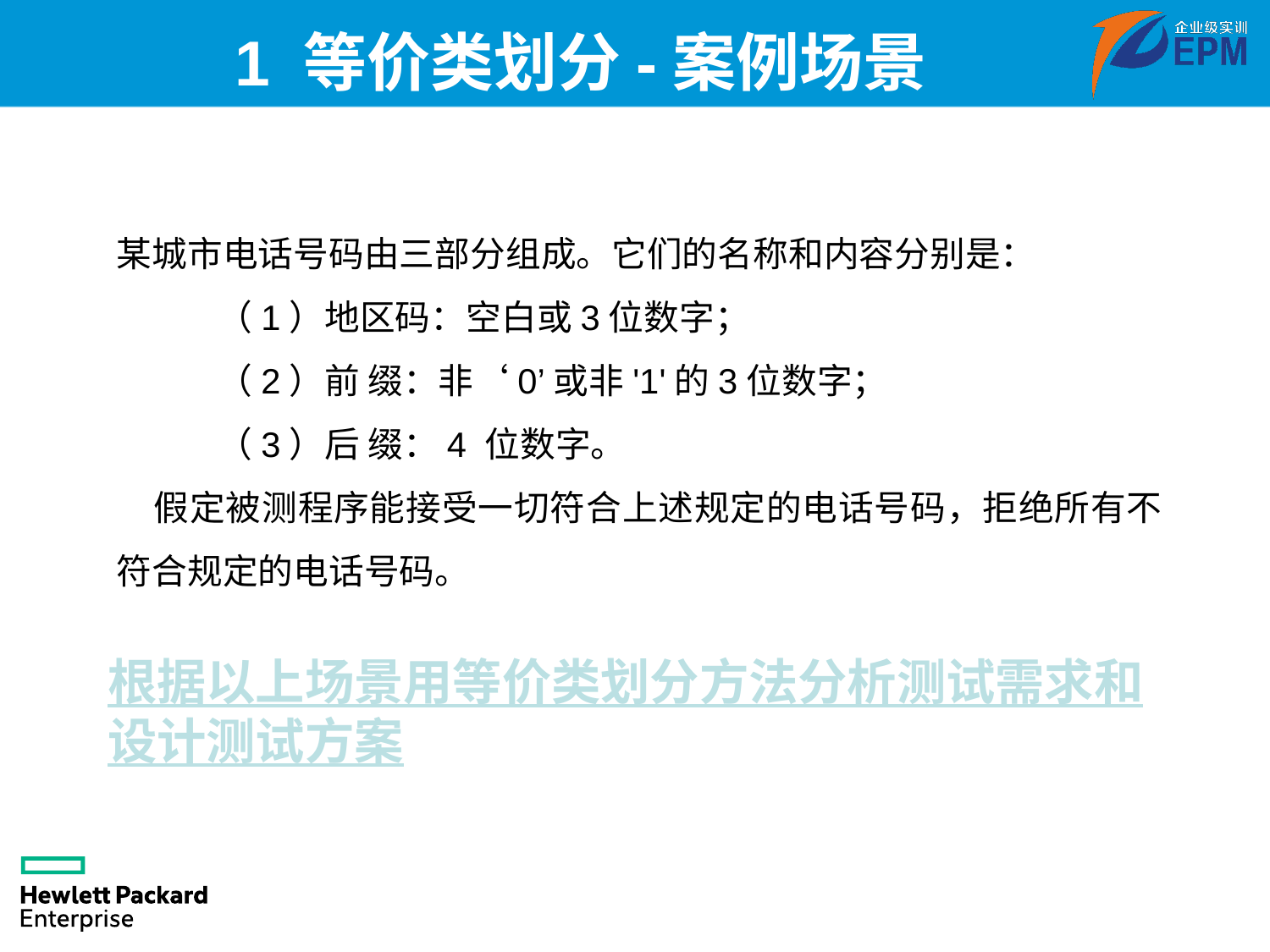

1 等价类划分-案例场景
某城市电话号码由三部分组成。它们的名称和内容分别是：
（1）地区码：空白或3位数字；
（2）前 缀：非‘0’或非'1'的3位数字；
（3）后 缀：4 位数字。
假定被测程序能接受一切符合上述规定的电话号码，拒绝所有不符合规定的电话号码。
根据以上场景用等价类划分方法分析测试需求和设计测试方案